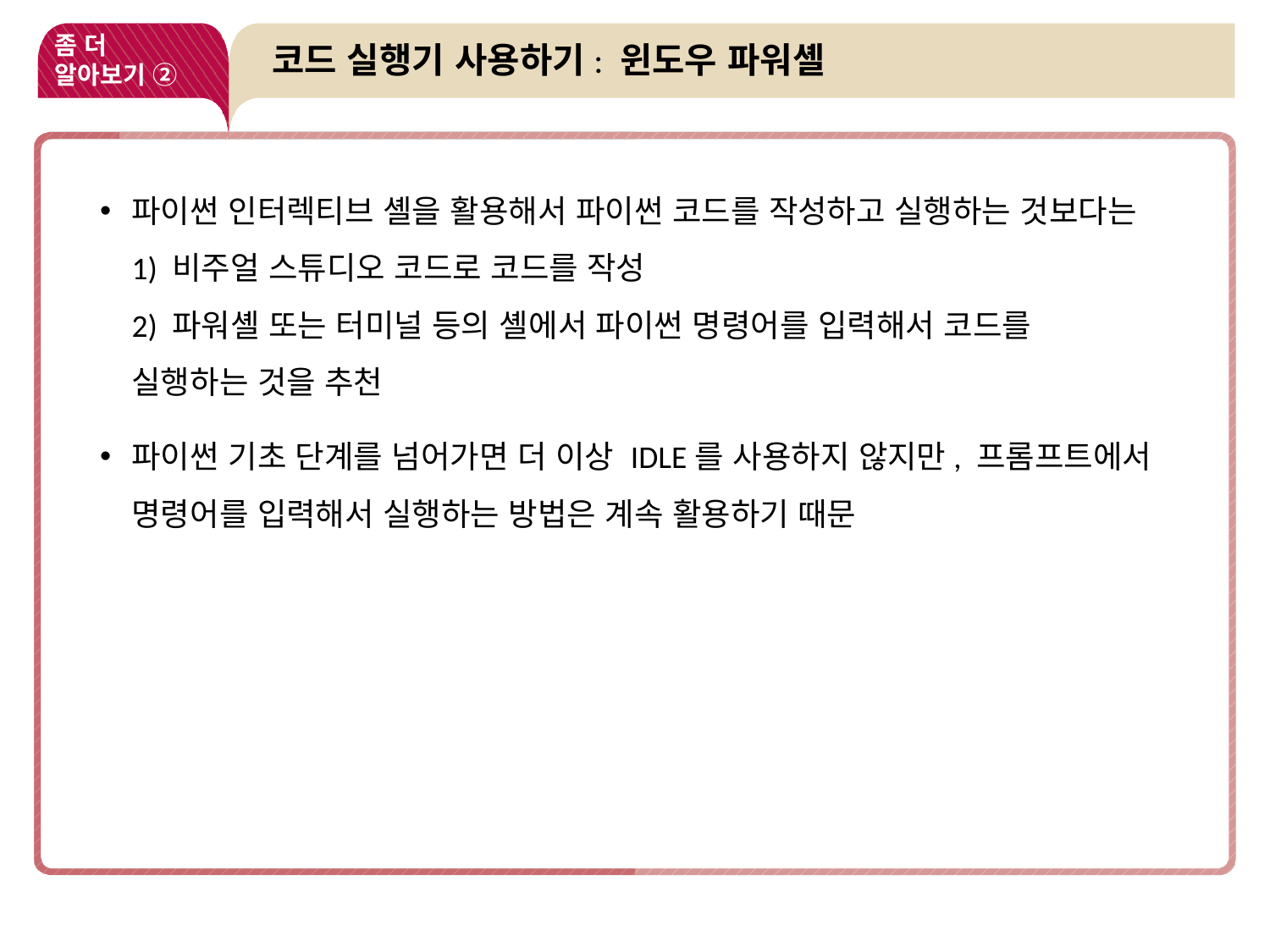

좀 더
알아보기 ②
# 코드 실행기 사용하기: 윈도우 파워셸
파이썬 인터렉티브 셸을 활용해서 파이썬 코드를 작성하고 실행하는 것보다는
1) 비주얼 스튜디오 코드로 코드를 작성
2) 파워셸 또는 터미널 등의 셸에서 파이썬 명령어를 입력해서 코드를
실행하는 것을 추천
파이썬 기초 단계를 넘어가면 더 이상 IDLE를 사용하지 않지만, 프롬프트에서 명령어를 입력해서 실행하는 방법은 계속 활용하기 때문